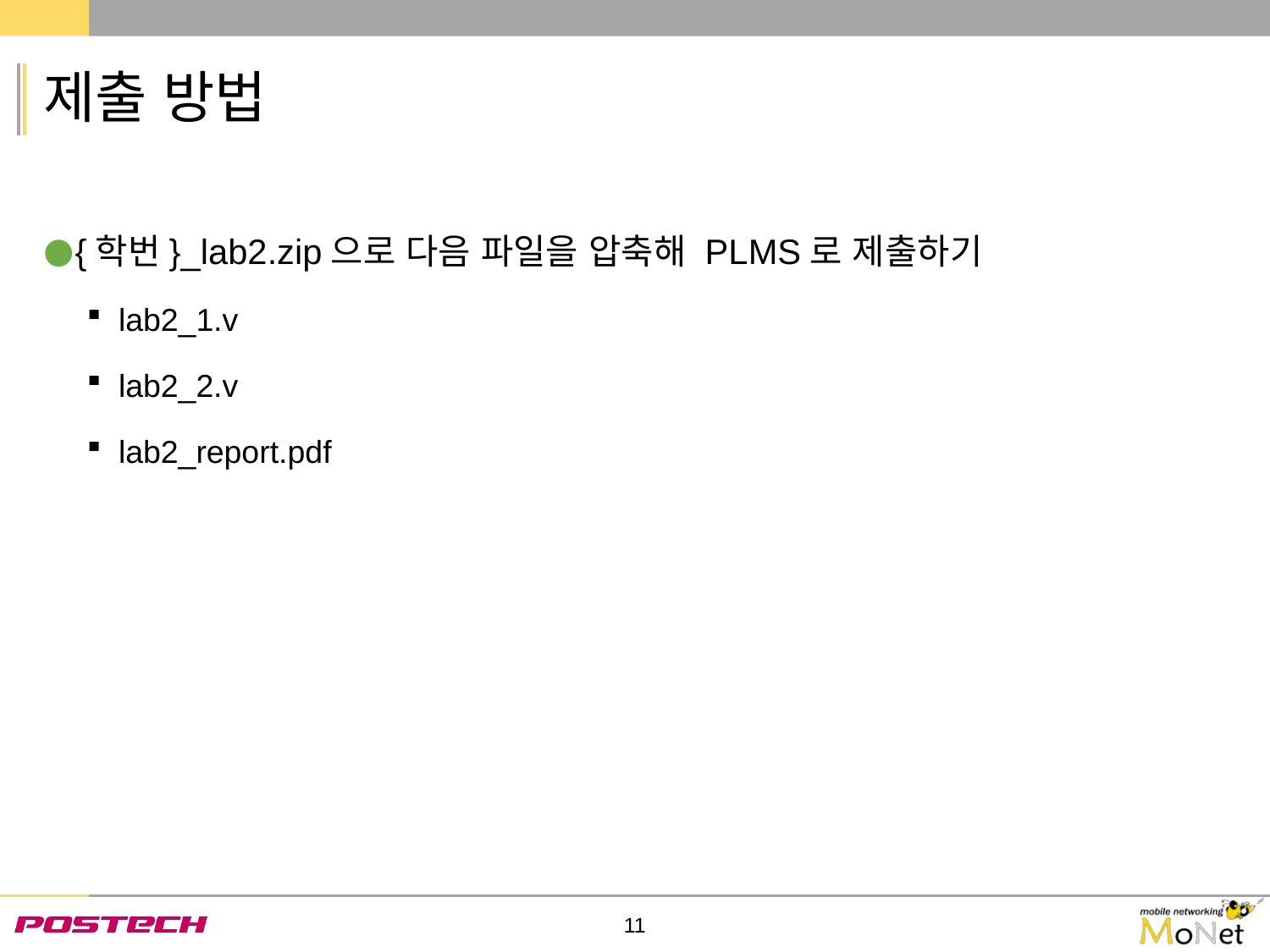

# 제출 방법

{학번}_lab2.zip으로 다음 파일을 압축해 PLMS로 제출하기
lab2_1.v
lab2_2.v
lab2_report.pdf